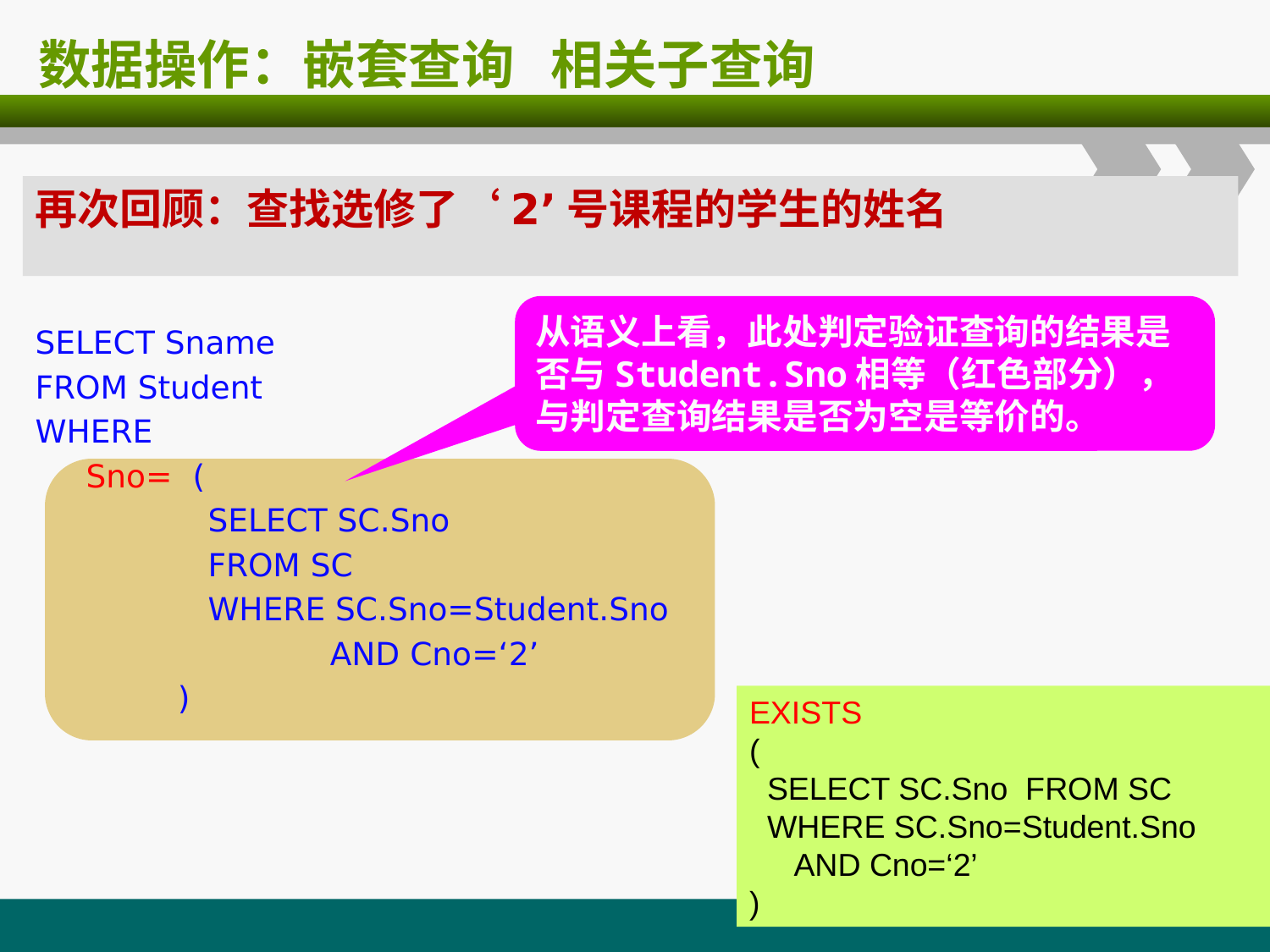

# 数据操作：嵌套查询   相关子查询
再次回顾：查找选修了‘2’号课程的学生的姓名

从语义上看，此处判定验证查询的结果是否与Student.Sno相等（红色部分），与判定查询结果是否为空是等价的。
SELECT Sname
FROM Student
WHERE
     Sno=  (
                 SELECT SC.Sno
                 FROM SC
                 WHERE SC.Sno=Student.Sno
                             AND Cno=‘2’
              )

EXISTS
(
  SELECT SC.Sno  FROM SC
  WHERE SC.Sno=Student.Sno
     AND Cno=‘2’
)